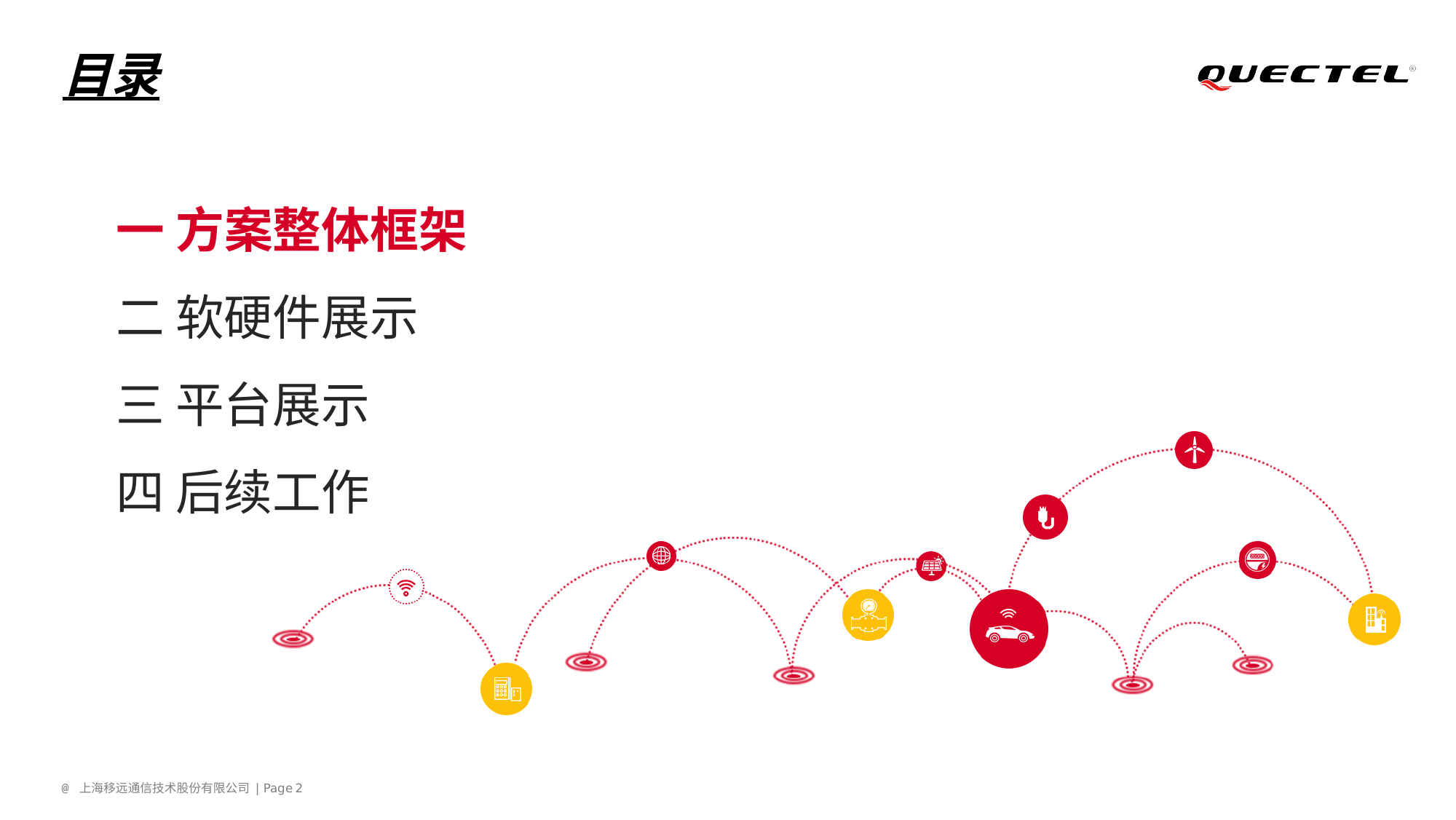

目录
一 方案整体框架
二 软硬件展示
三 平台展示
四 后续工作